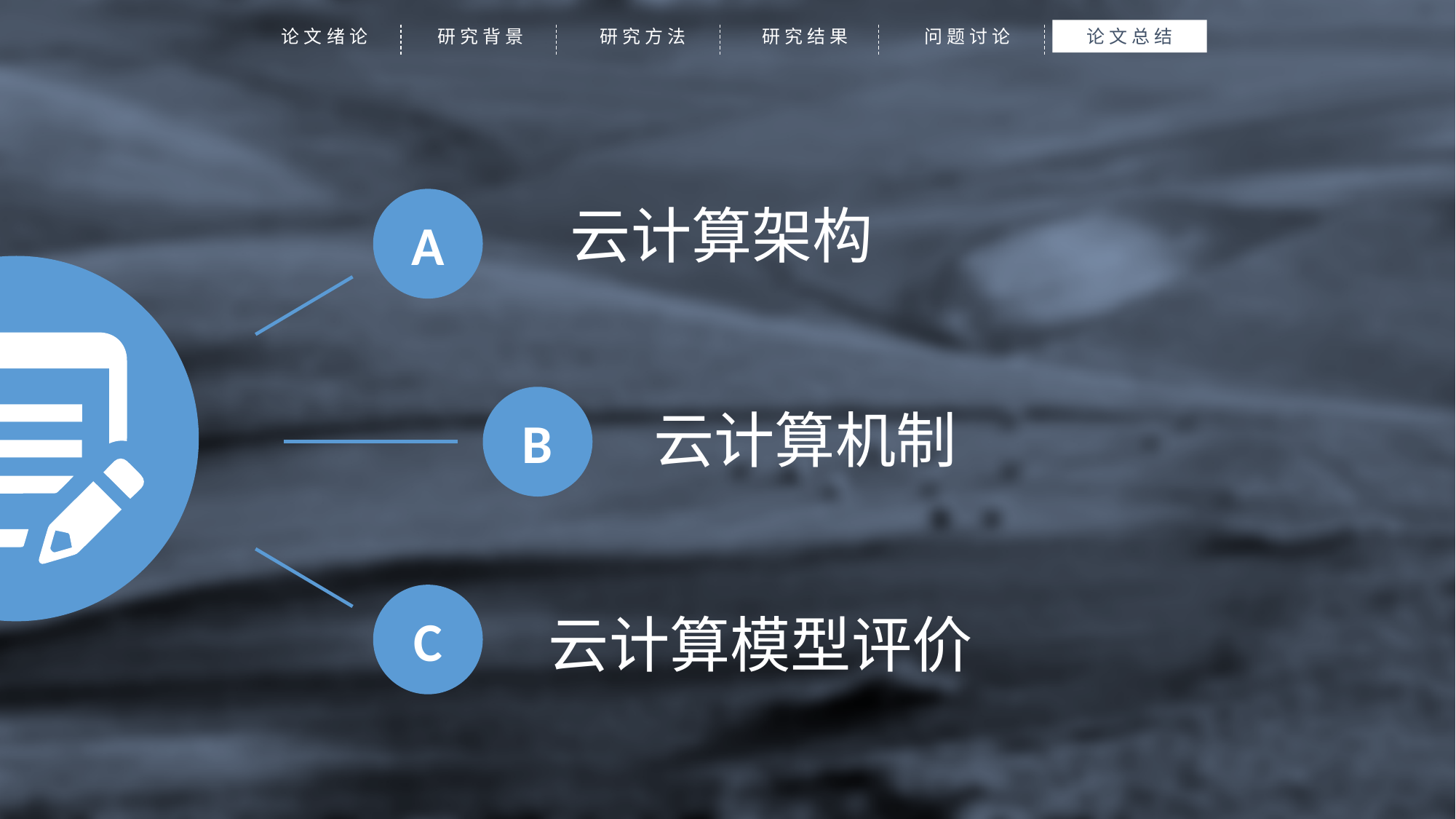

论文绪论
研究背景
研究方法
研究结果
问题讨论
论文总结
A
云计算架构

B
云计算机制
C
云计算模型评价